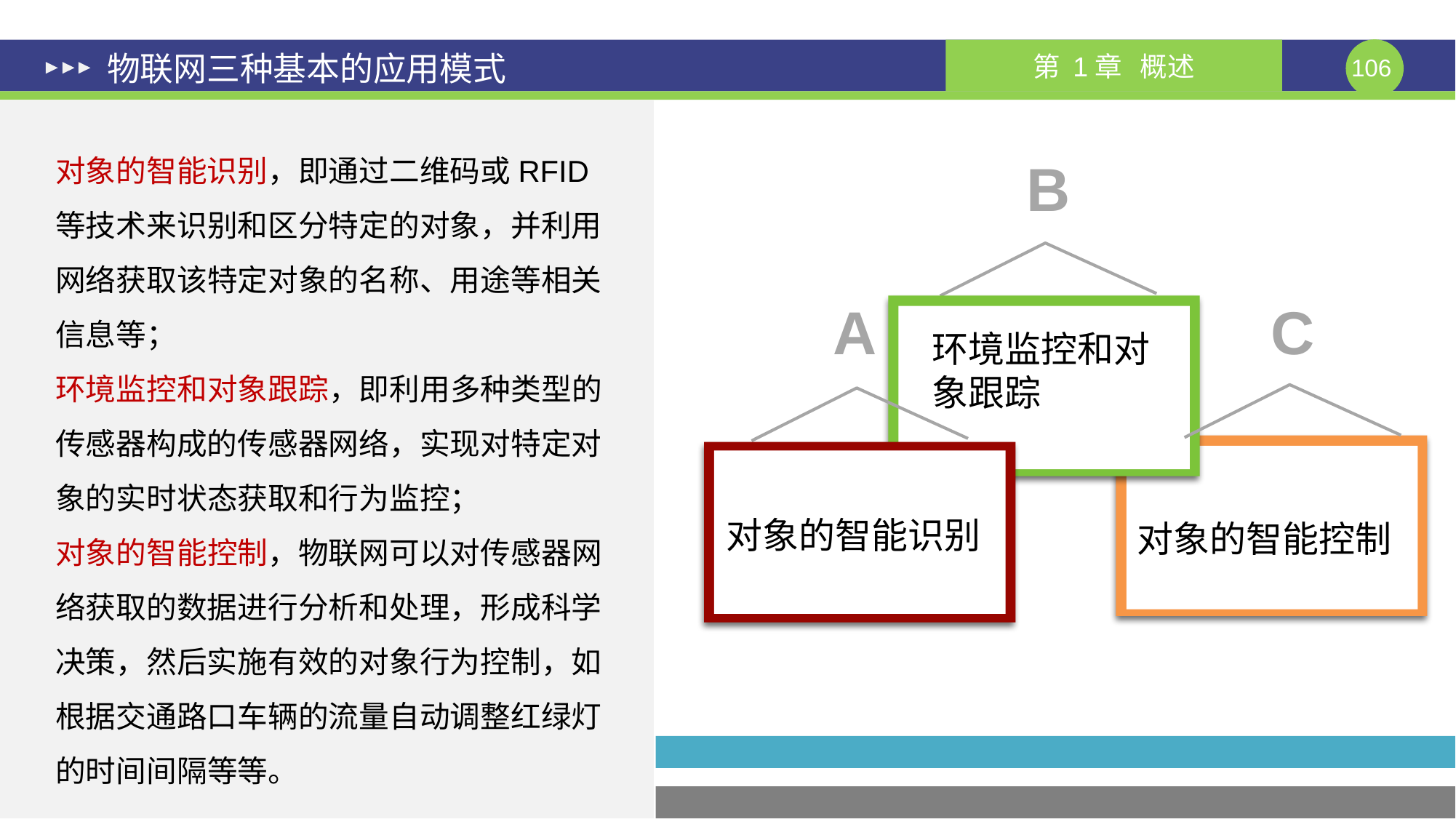

# 物联网三种基本的应用模式

对象的智能识别，即通过二维码或RFID等技术来识别和区分特定的对象，并利用网络获取该特定对象的名称、用途等相关信息等；
环境监控和对象跟踪，即利用多种类型的传感器构成的传感器网络，实现对特定对象的实时状态获取和行为监控；
对象的智能控制，物联网可以对传感器网络获取的数据进行分析和处理，形成科学决策，然后实施有效的对象行为控制，如根据交通路口车辆的流量自动调整红绿灯的时间间隔等等。
B

A
C

环境监控和对象跟踪

对象的智能识别
对象的智能控制